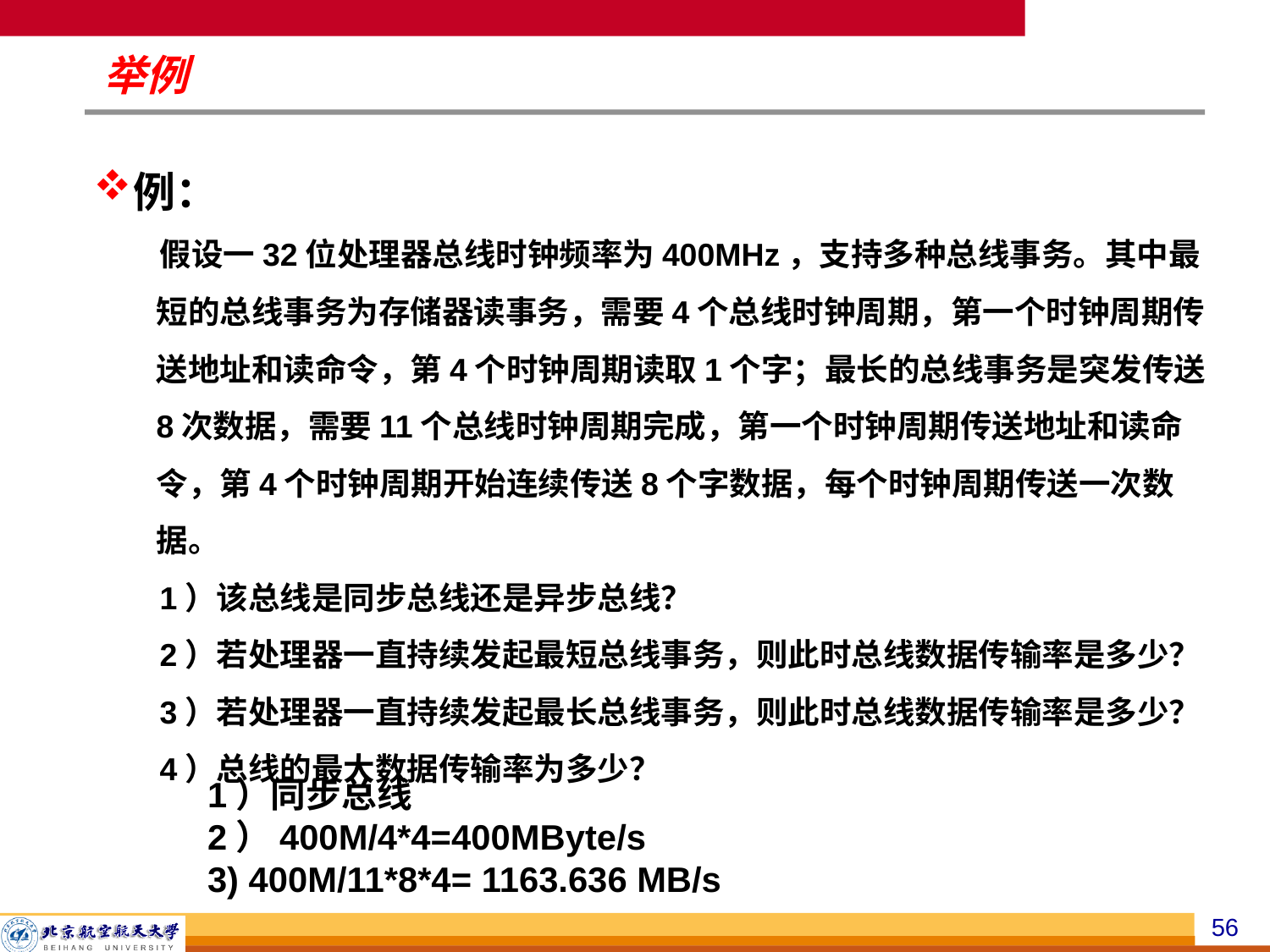

# 举例
例：
假设一32位处理器总线时钟频率为400MHz，支持多种总线事务。其中最短的总线事务为存储器读事务，需要4个总线时钟周期，第一个时钟周期传送地址和读命令，第4个时钟周期读取1个字；最长的总线事务是突发传送8次数据，需要11个总线时钟周期完成，第一个时钟周期传送地址和读命令，第4个时钟周期开始连续传送8个字数据，每个时钟周期传送一次数据。
1）该总线是同步总线还是异步总线？
2）若处理器一直持续发起最短总线事务，则此时总线数据传输率是多少？
3）若处理器一直持续发起最长总线事务，则此时总线数据传输率是多少？
4）总线的最大数据传输率为多少？

1）同步总线
2）400M/4*4=400MByte/s
3) 400M/11*8*4= 1163.636 MB/s